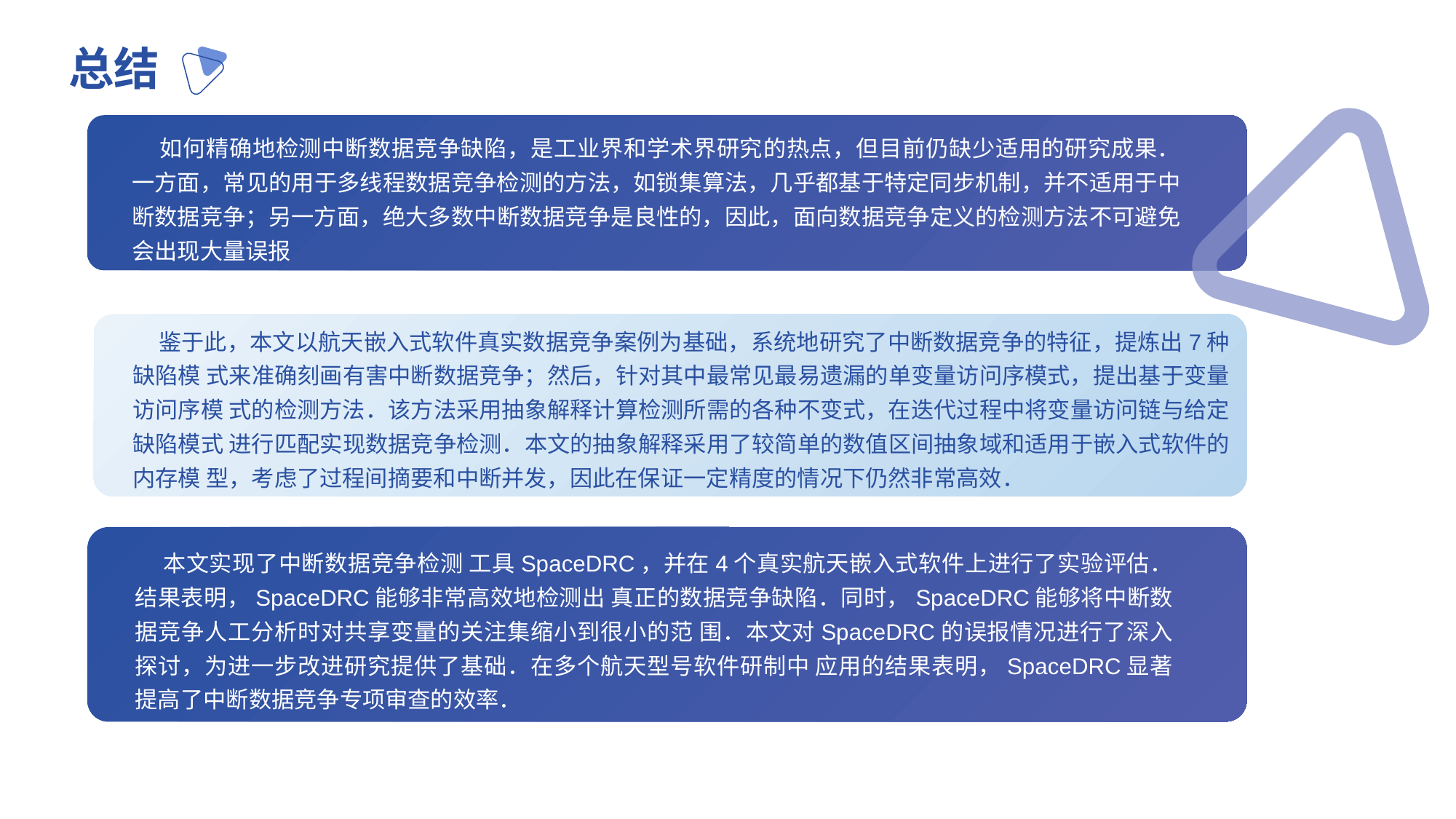

总结

    如何精确地检测中断数据竞争缺陷，是工业界和学术界研究的热点，但目前仍缺少适用的研究成果．一方面，常见的用于多线程数据竞争检测的方法，如锁集算法，几乎都基于特定同步机制，并不适用于中断数据竞争；另一方面，绝大多数中断数据竞争是良性的，因此，面向数据竞争定义的检测方法不可避免会出现大量误报

    鉴于此，本文以航天嵌入式软件真实数据竞争案例为基础，系统地研究了中断数据竞争的特征，提炼出7种缺陷模 式来准确刻画有害中断数据竞争；然后，针对其中最常见最易遗漏的单变量访问序模式，提出基于变量访问序模 式的检测方法．该方法采用抽象解释计算检测所需的各种不变式，在迭代过程中将变量访问链与给定缺陷模式 进行匹配实现数据竞争检测．本文的抽象解释采用了较简单的数值区间抽象域和适用于嵌入式软件的内存模 型，考虑了过程间摘要和中断并发，因此在保证一定精度的情况下仍然非常高效．

    本文实现了中断数据竞争检测 工具SpaceDRC，并在4个真实航天嵌入式软件上进行了实验评估．结果表明，SpaceDRC能够非常高效地检测出 真正的数据竞争缺陷．同时，SpaceDRC能够将中断数据竞争人工分析时对共享变量的关注集缩小到很小的范 围．本文对SpaceDRC的误报情况进行了深入探讨，为进一步改进研究提供了基础．在多个航天型号软件研制中 应用的结果表明，SpaceDRC显著提高了中断数据竞争专项审查的效率．
%